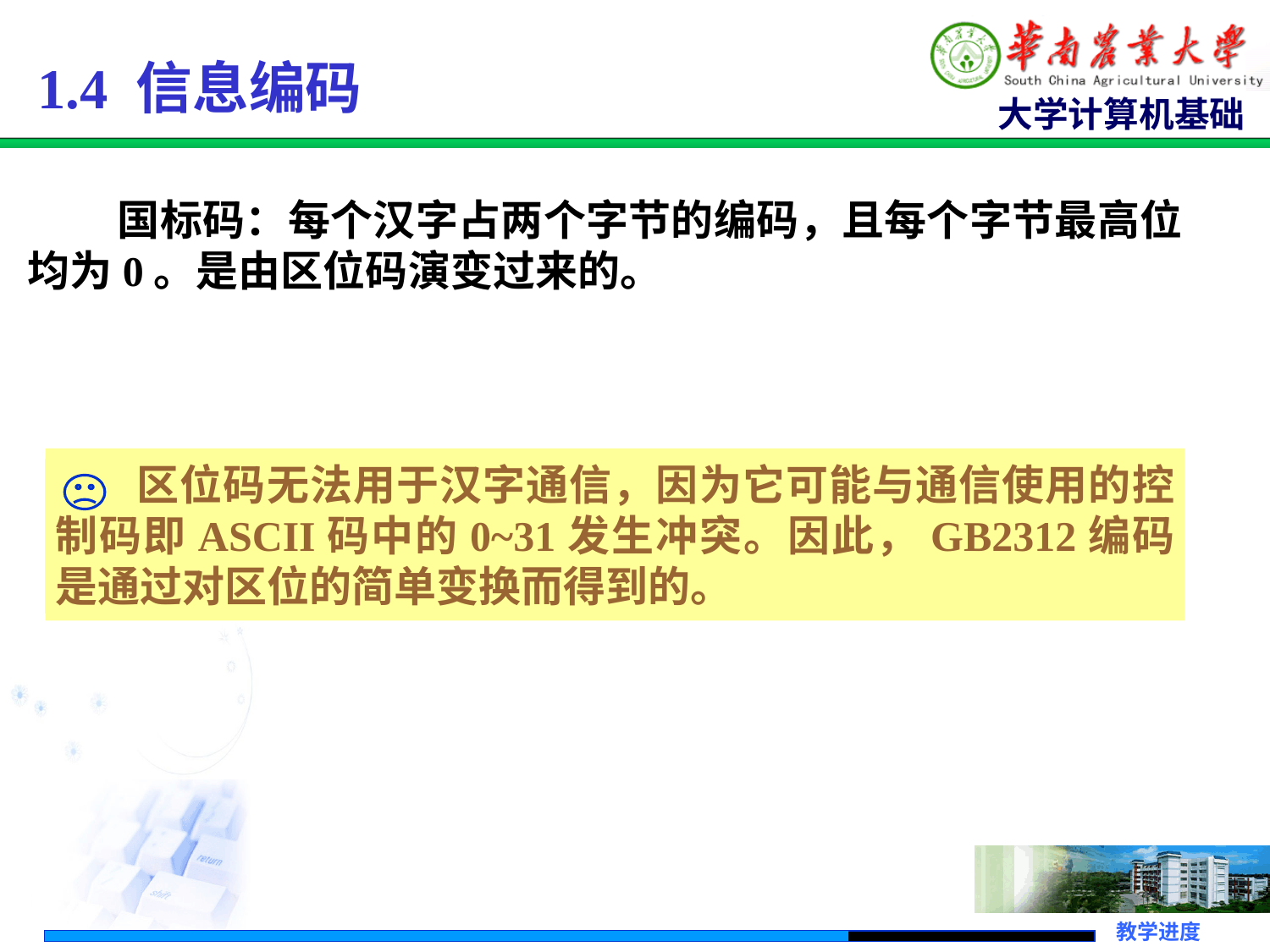

1.4 信息编码
        国标码：每个汉字占两个字节的编码，且每个字节最高位均为0。是由区位码演变过来的。
        区位码无法用于汉字通信，因为它可能与通信使用的控制码即ASCII码中的0~31发生冲突。因此，GB2312编码是通过对区位的简单变换而得到的。